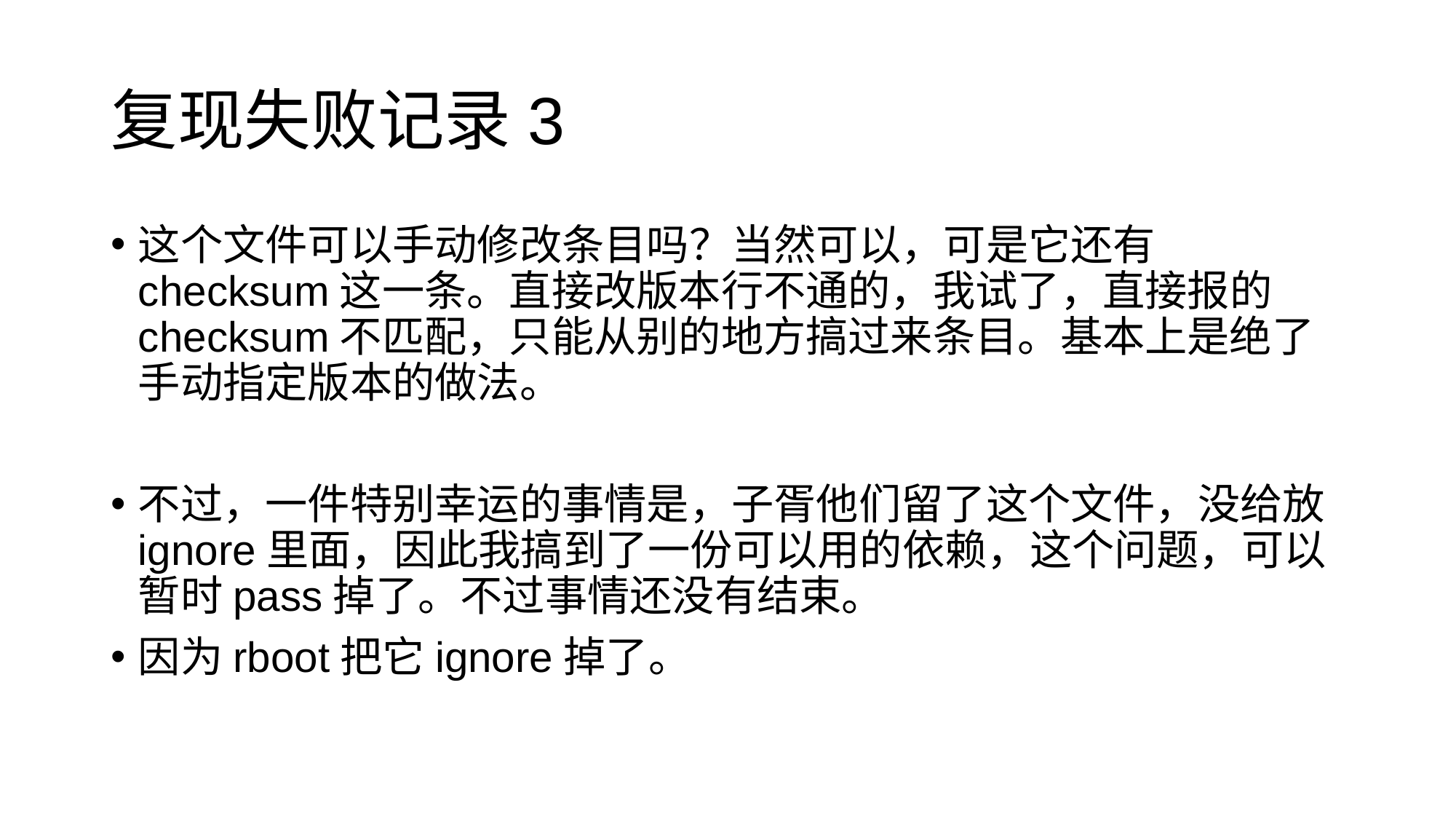

# 复现失败记录3
这个文件可以手动修改条目吗？当然可以，可是它还有checksum这一条。直接改版本行不通的，我试了，直接报的checksum不匹配，只能从别的地方搞过来条目。基本上是绝了手动指定版本的做法。

不过，一件特别幸运的事情是，子胥他们留了这个文件，没给放ignore里面，因此我搞到了一份可以用的依赖，这个问题，可以暂时pass掉了。不过事情还没有结束。
因为rboot把它ignore掉了。